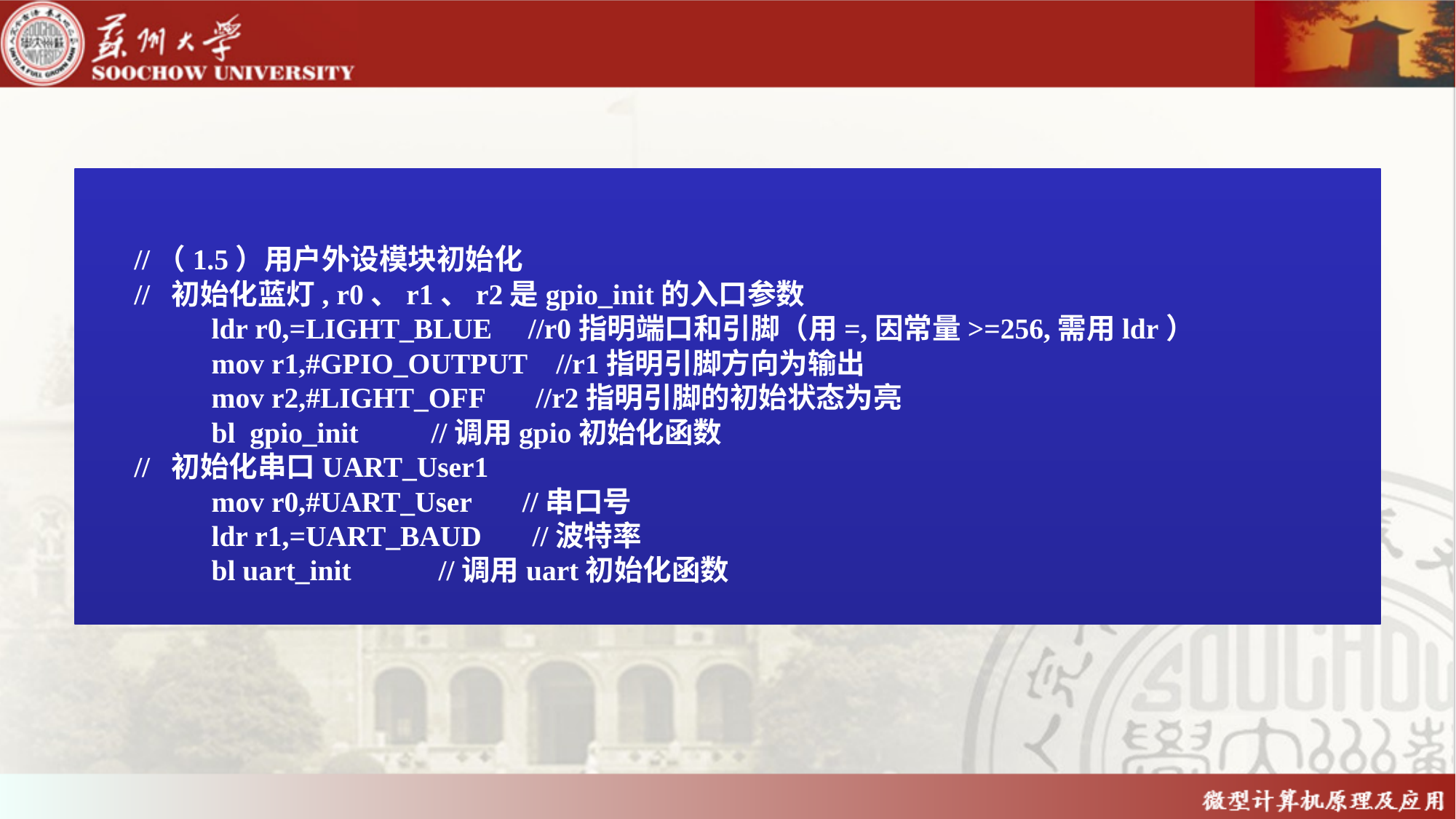

//（1.5）用户外设模块初始化
//  初始化蓝灯, r0、r1、r2是gpio_init的入口参数
	ldr r0,=LIGHT_BLUE     //r0指明端口和引脚（用=,因常量>=256,需用ldr）
	mov r1,#GPIO_OUTPUT    //r1指明引脚方向为输出
	mov r2,#LIGHT_OFF       //r2指明引脚的初始状态为亮
	bl  gpio_init          //调用gpio初始化函数
//  初始化串口UART_User1
	mov r0,#UART_User       //串口号
	ldr r1,=UART_BAUD       //波特率
	bl uart_init            //调用uart初始化函数